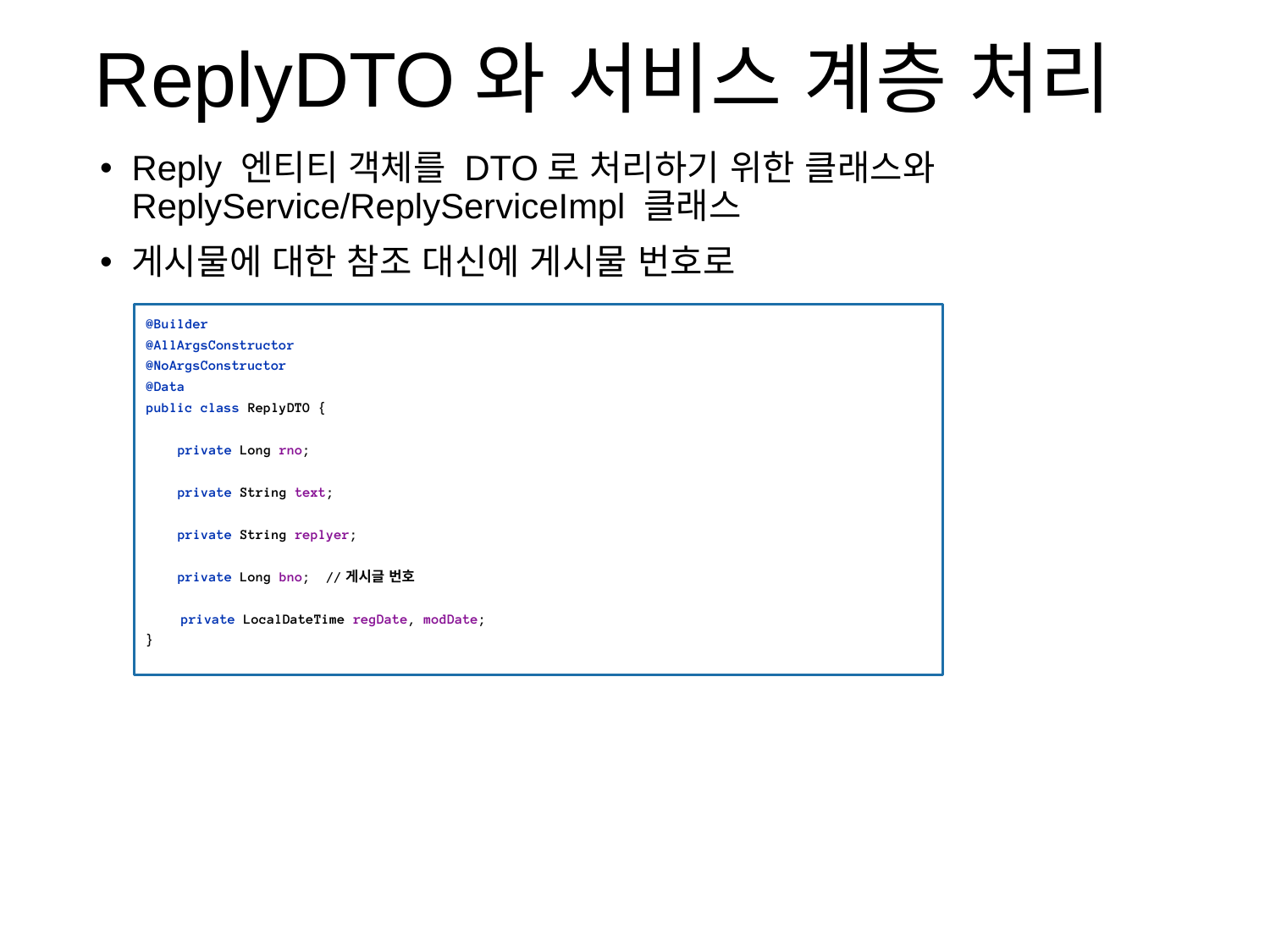

# ReplyDTO와 서비스 계층 처리
Reply 엔티티 객체를 DTO로 처리하기 위한 클래스와 ReplyService/ReplyServiceImpl 클래스
게시물에 대한 참조 대신에 게시물 번호로
@Builder
@AllArgsConstructor
@NoArgsConstructor
@Data
public class ReplyDTO {
    private Long rno;
    private String text;
    private String replyer;
    private Long bno;  //게시글 번호
    private LocalDateTime regDate, modDate;
}